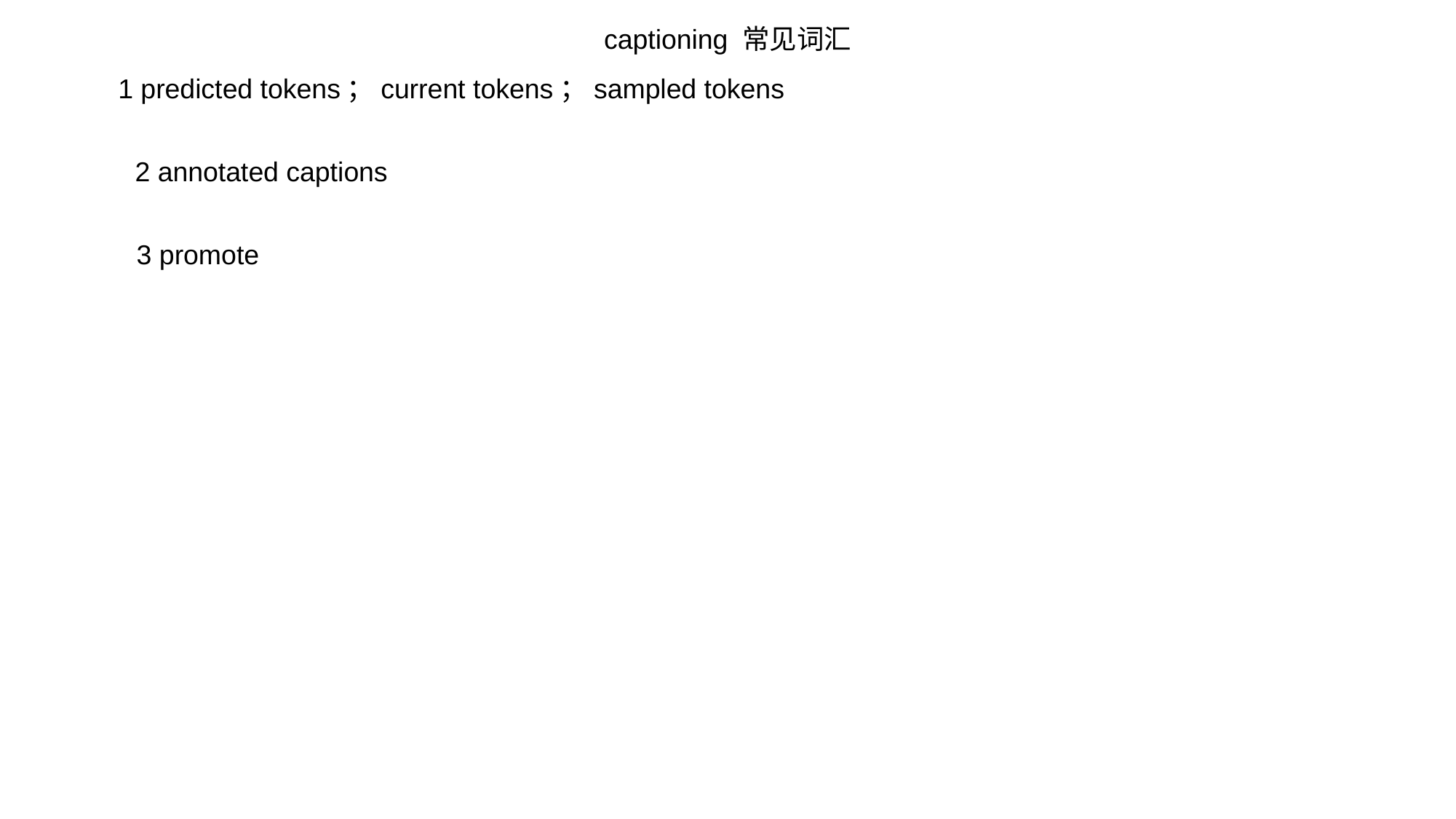

captioning 常见词汇
1 predicted tokens；current tokens；sampled tokens
2 annotated captions
3 promote